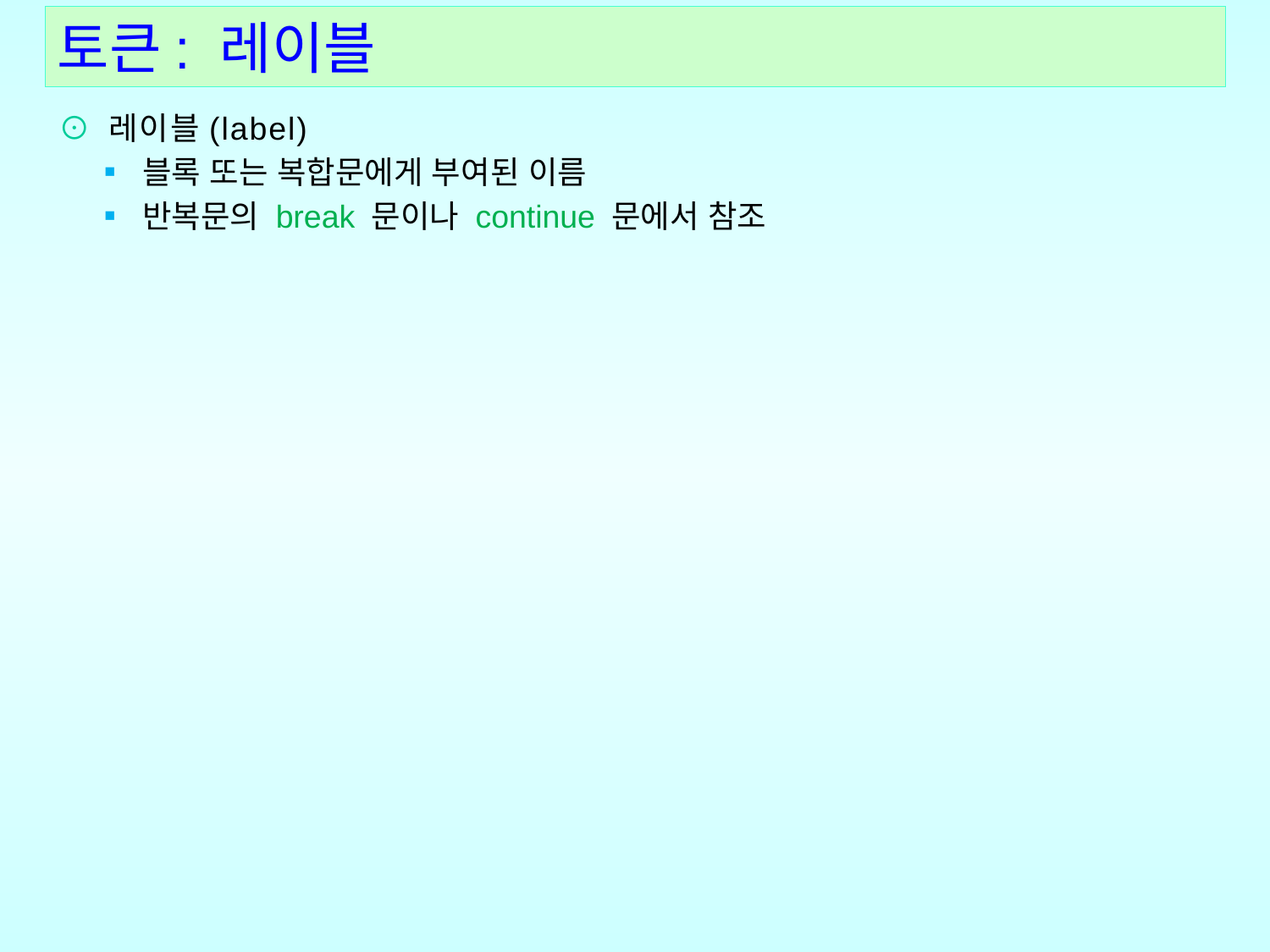

토큰: 레이블
⊙ 레이블(label)
    ▪ 블록 또는 복합문에게 부여된 이름
    ▪ 반복문의 break 문이나 continue 문에서 참조